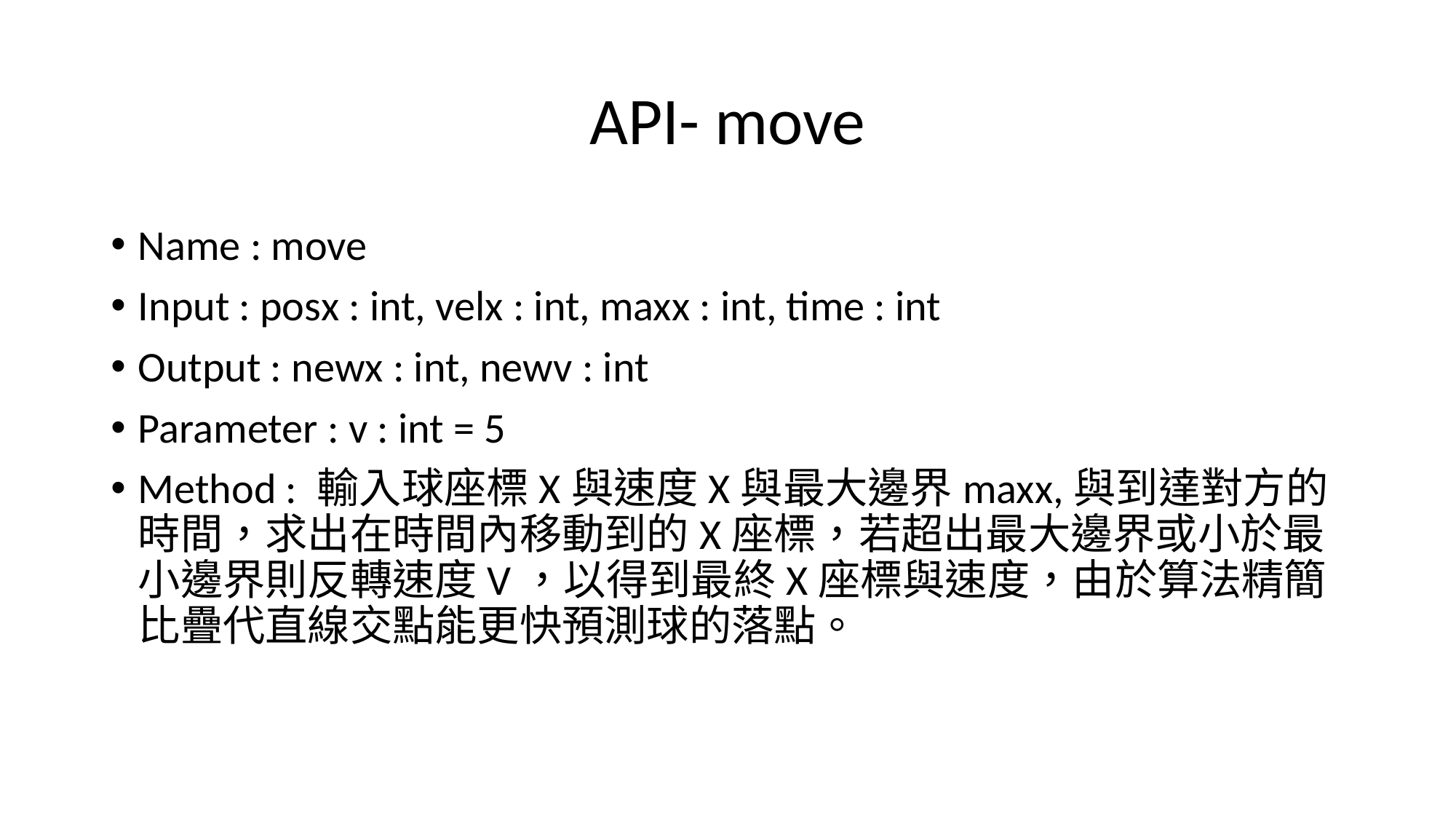

# API- move
Name : move
Input : posx : int, velx : int, maxx : int, time : int
Output : newx : int, newv : int
Parameter : v : int = 5
Method : 輸入球座標X與速度X與最大邊界maxx,與到達對方的時間，求出在時間內移動到的X座標，若超出最大邊界或小於最小邊界則反轉速度V，以得到最終X座標與速度，由於算法精簡比疊代直線交點能更快預測球的落點。